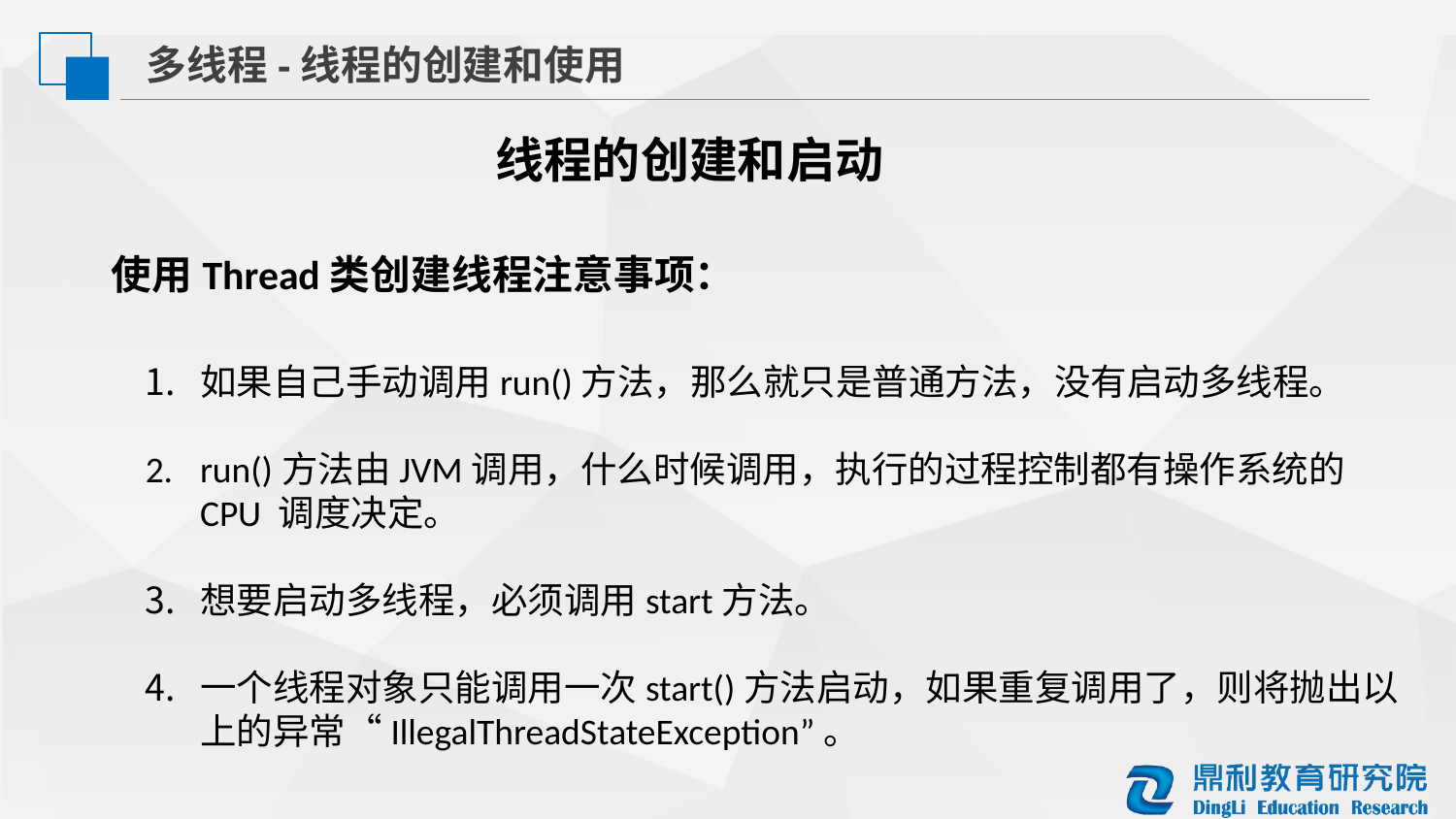

多线程-线程的创建和使用
线程的创建和启动
使用Thread类创建线程注意事项：
如果自己手动调用run()方法，那么就只是普通方法，没有启动多线程。

run()方法由JVM调用，什么时候调用，执行的过程控制都有操作系统的CPU 调度决定。

想要启动多线程，必须调用start方法。

一个线程对象只能调用一次start()方法启动，如果重复调用了，则将抛出以上的异常“IllegalThreadStateException”。